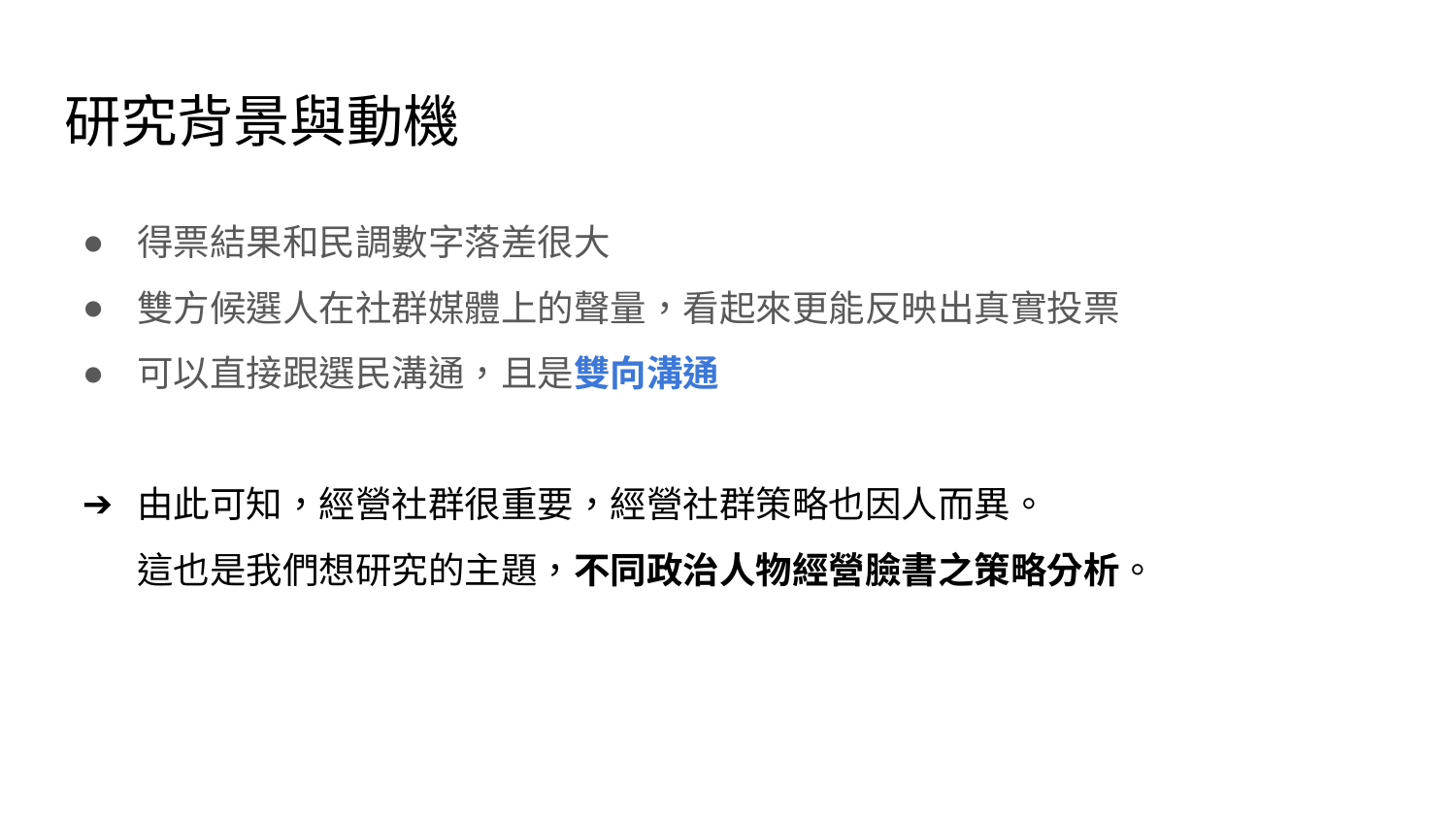

# 研究背景與動機
得票結果和民調數字落差很大
雙方候選人在社群媒體上的聲量，看起來更能反映出真實投票
可以直接跟選民溝通，且是雙向溝通
由此可知，經營社群很重要，經營社群策略也因人而異。
這也是我們想研究的主題，不同政治人物經營臉書之策略分析。